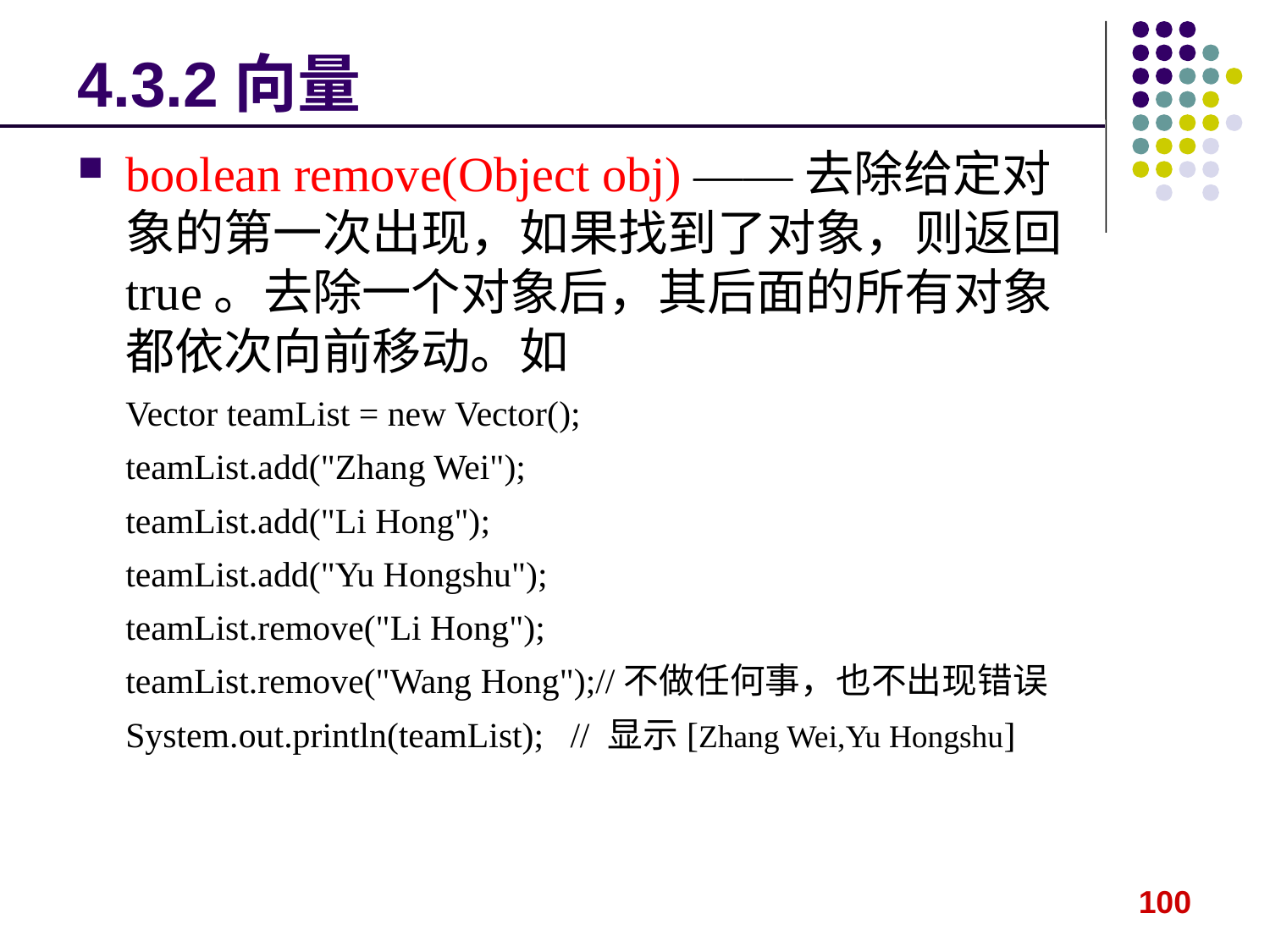

# 4.3.2向量
boolean remove(Object obj) ——去除给定对象的第一次出现，如果找到了对象，则返回true。去除一个对象后，其后面的所有对象都依次向前移动。如
Vector teamList = new Vector();
teamList.add("Zhang Wei");
teamList.add("Li Hong");
teamList.add("Yu Hongshu");
teamList.remove("Li Hong");
teamList.remove("Wang Hong");//不做任何事，也不出现错误
System.out.println(teamList);   // 显示[Zhang Wei,Yu Hongshu]